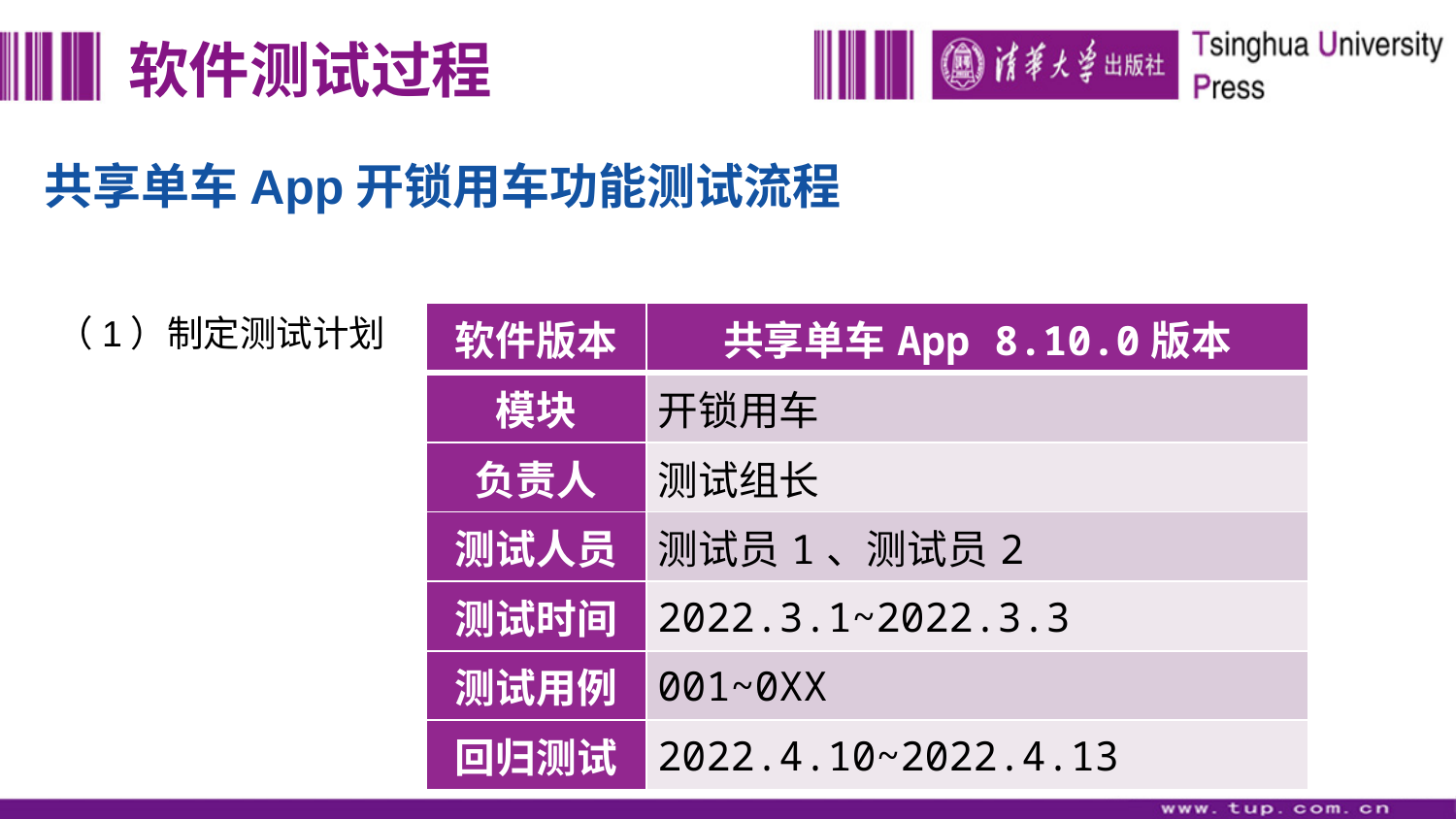

# 软件测试过程
共享单车App开锁用车功能测试流程
（1）制定测试计划
| 软件版本 | 共享单车App 8.10.0版本 |
| --- | --- |
| 模块 | 开锁用车 |
| 负责人 | 测试组长 |
| 测试人员 | 测试员1、测试员2 |
| 测试时间 | 2022.3.1~2022.3.3 |
| 测试用例 | 001~0XX |
| 回归测试 | 2022.4.10~2022.4.13 |